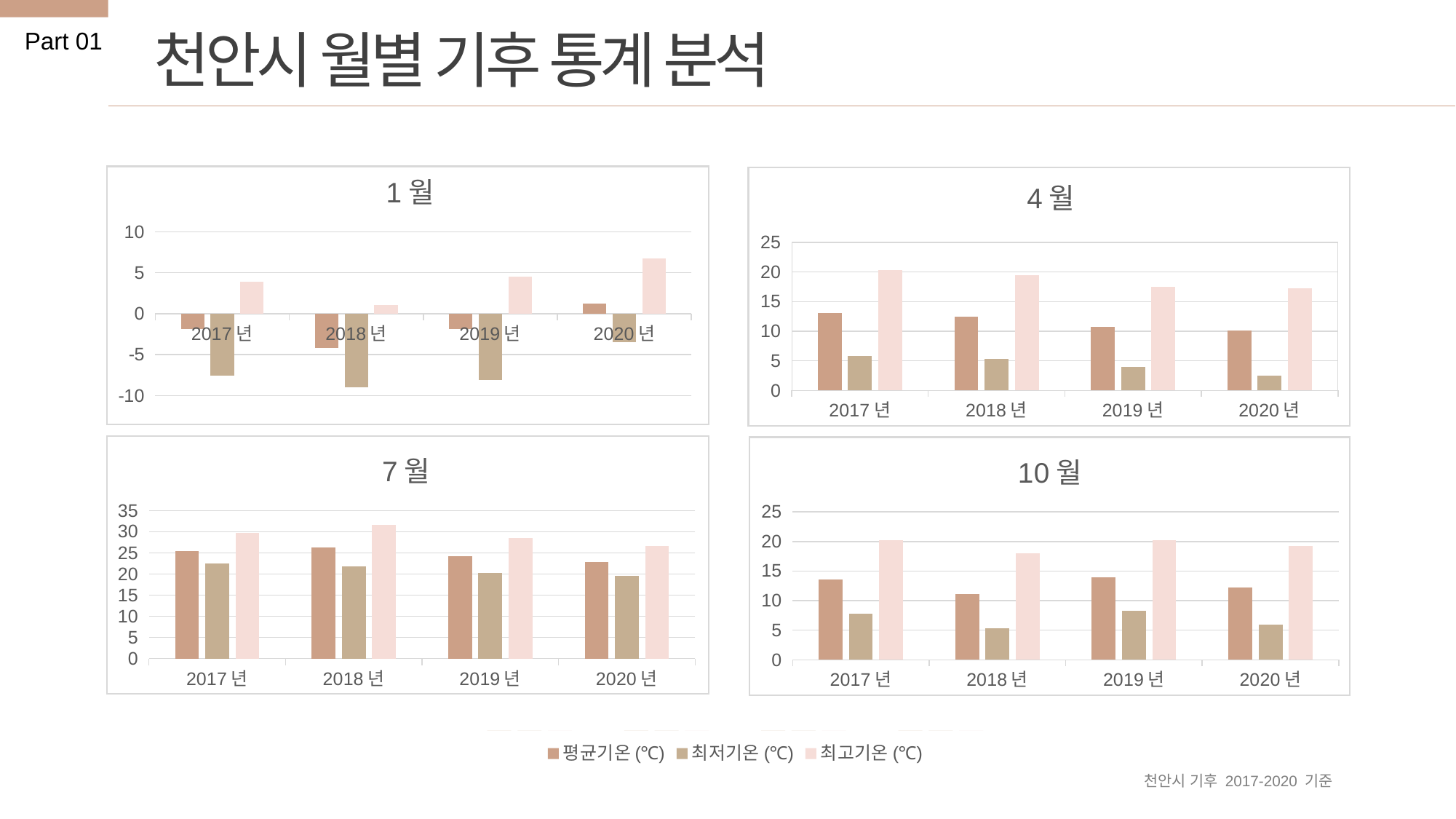

천안시 월별 기후 통계 분석
Part 01

### Chart: 1월

| Category | 평균기온(℃) | 최저기온(℃) | 최고기온(℃) |
|---|---|---|---|
| 2017년 | -1.877419355 | -7.55483871 | 3.890322581 |
| 2018년 | -4.196774194 | -9.022580645 | 1.022580645 |
| 2019년 | -1.85483871 | -8.141935484 | 4.490322581 |
| 2020년 | 1.277419355 | -3.438709677 | 6.719354839 |

### Chart: 4월

| Category | 평균기온(℃) | 최저기온(℃) | 최고기온(℃) |
|---|---|---|---|
| 2017년 | 13.06333333 | 5.826666667 | 20.32333333 |
| 2018년 | 12.42 | 5.296666667 | 19.47333333 |
| 2019년 | 10.71666667 | 3.993333333 | 17.52333333 |
| 2020년 | 10.15333333 | 2.466666667 | 17.27 |

### Chart: 7월

| Category | 평균기온(℃) | 최저기온(℃) | 최고기온(℃) |
|---|---|---|---|
| 2017년 | 25.49677419 | 22.43225806 | 29.79354839 |
| 2018년 | 26.31935484 | 21.82580645 | 31.63548387 |
| 2019년 | 24.25483871 | 20.32258065 | 28.59354839 |
| 2020년 | 22.84193548 | 19.63870968 | 26.62903226 |

### Chart: 10월

| Category | 평균기온(℃) | 최저기온(℃) | 최고기온(℃) |
|---|---|---|---|
| 2017년 | 13.61612903 | 7.832258065 | 20.2516129 |
| 2018년 | 11.13548387 | 5.296774194 | 18.02580645 |
| 2019년 | 13.95483871 | 8.25483871 | 20.24193548 |
| 2020년 | 12.16129032 | 5.993548387 | 19.23870968 |

### Chart

| Category | 평균기온(℃) | 최저기온(℃) | 최고기온(℃) |
|---|---|---|---|
| 항목 1 | 0.0 | 0.0 | 0.0 |
| 항목 2 | 0.0 | 0.0 | 0.0 |
| 항목 3 | 0.0 | 0.0 | 0.0 |
| 항목 4 | 0.0 | 0.0 | 0.0 |
천안시 기후 2017-2020 기준